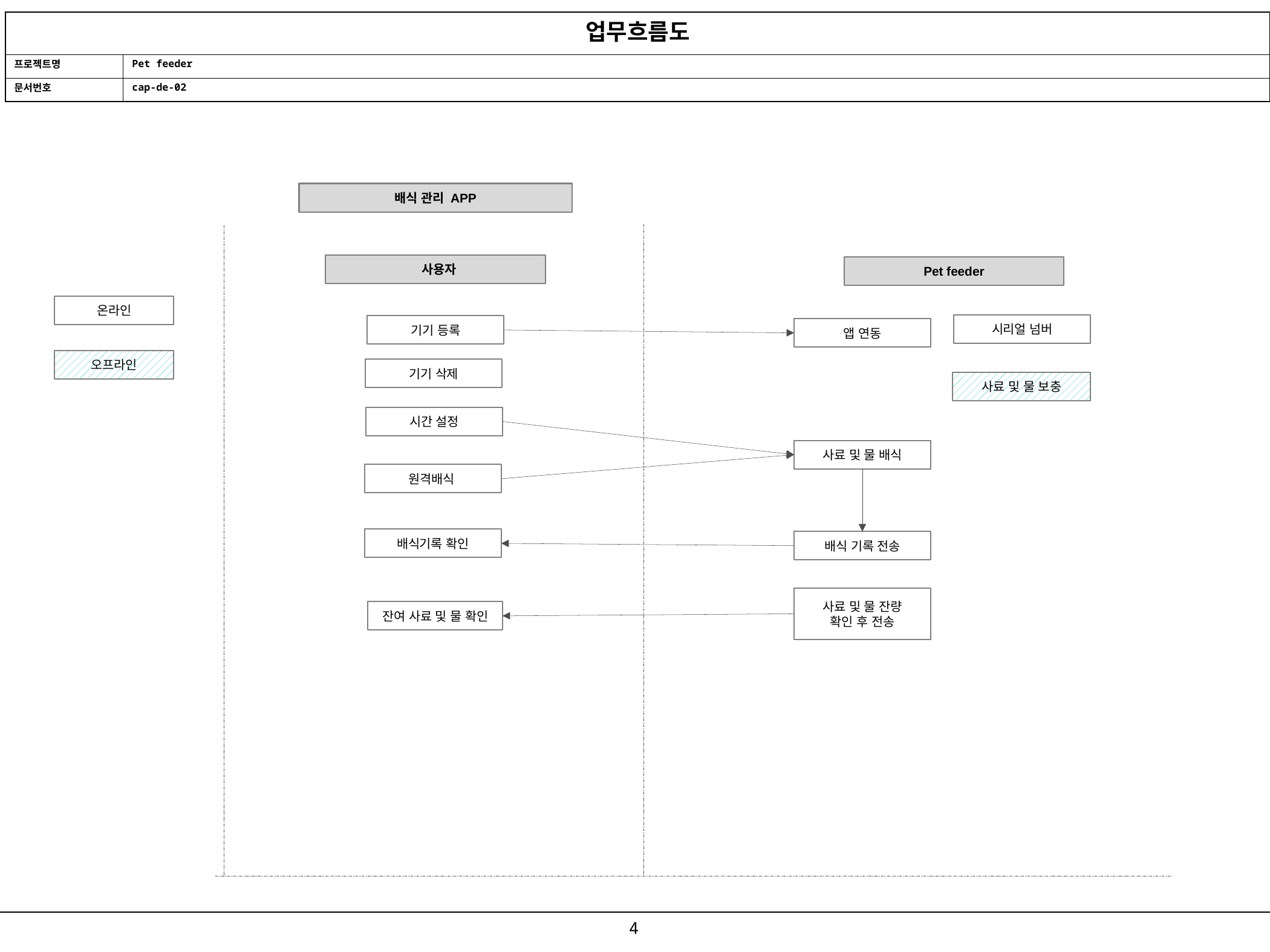

| 업무흐름도 |  |
| --- | --- |
| 프로젝트명 | Pet feeder |
| 문서번호 | cap-de-02 |

배식 관리 APP
 사용자
Pet feeder
온라인
시리얼 넘버
기기 등록
앱 연동
오프라인
기기 삭제
사료 및 물 보충
시간 설정
사료 및 물 배식
원격배식
배식기록 확인
배식 기록 전송
사료 및 물 잔량
확인 후 전송
잔여 사료 및 물 확인